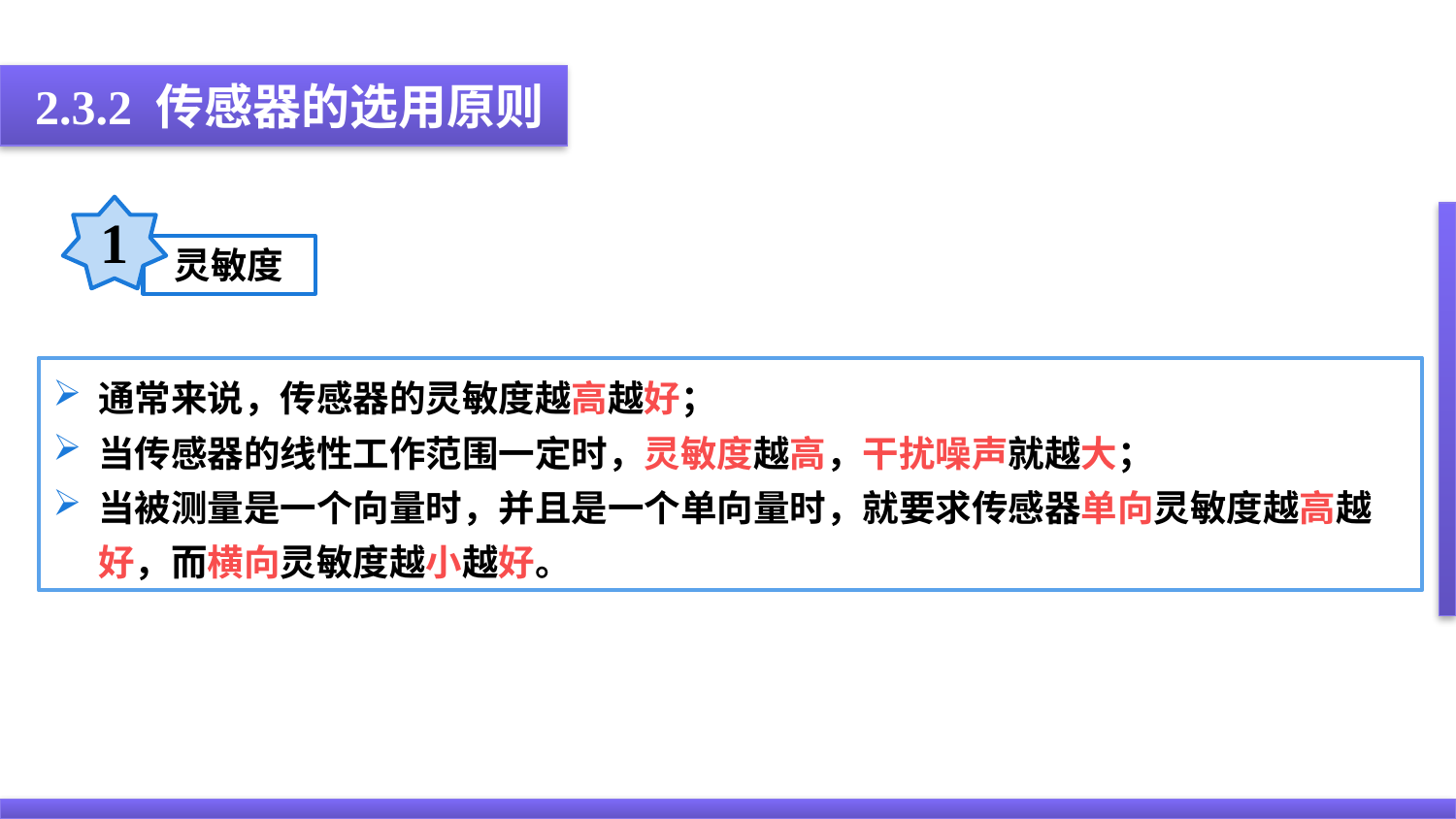

2.3.2 传感器的选用原则
1
灵敏度
通常来说，传感器的灵敏度越高越好；
当传感器的线性工作范围一定时，灵敏度越高，干扰噪声就越大；
当被测量是一个向量时，并且是一个单向量时，就要求传感器单向灵敏度越高越好，而横向灵敏度越小越好。